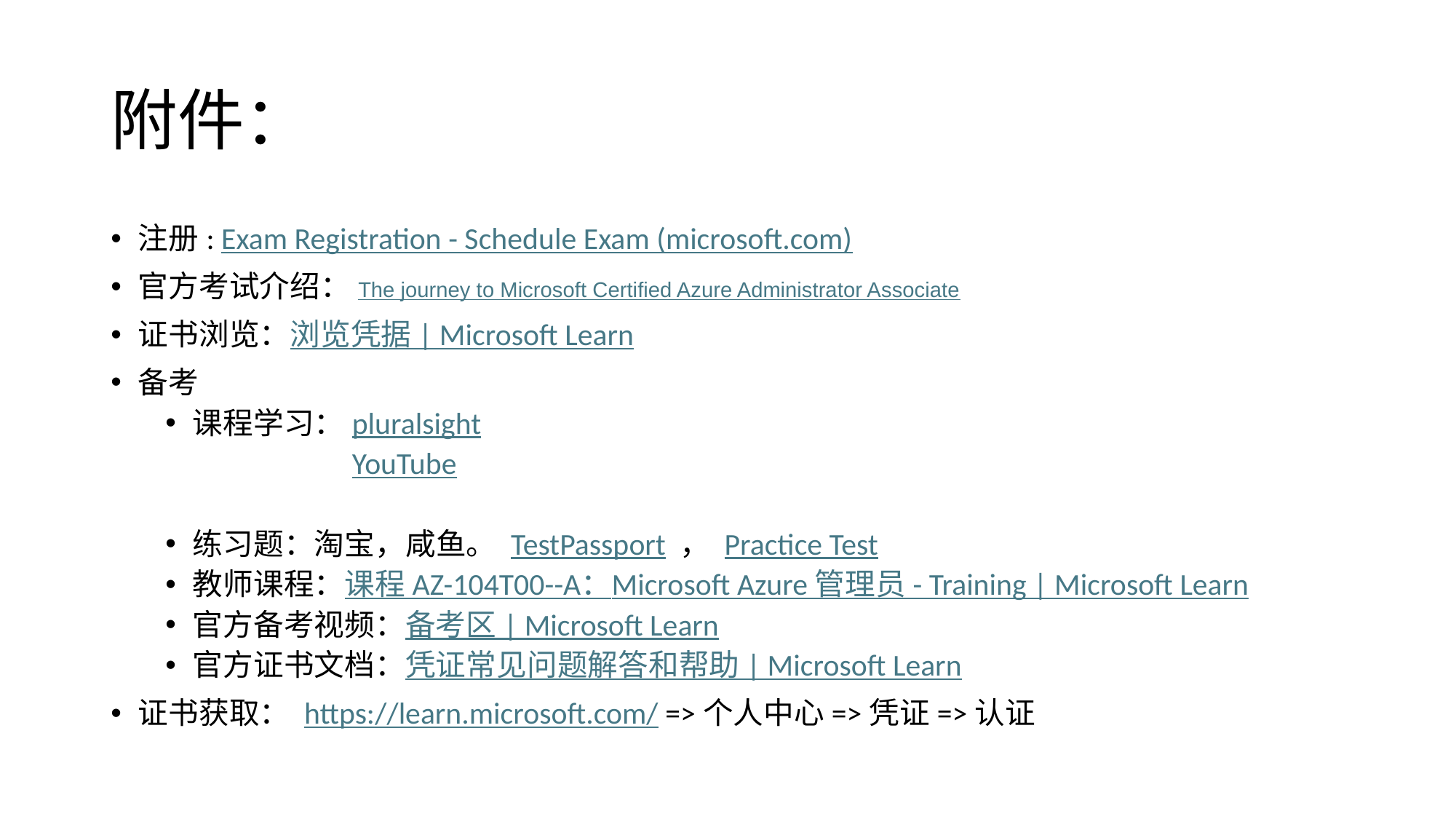

# 附件：
注册: Exam Registration - Schedule Exam (microsoft.com)
官方考试介绍：The journey to Microsoft Certified Azure Administrator Associate
证书浏览：浏览凭据 | Microsoft Learn
备考
课程学习：pluralsight
                           YouTube

练习题：淘宝，咸鱼。 TestPassport ， Practice Test
教师课程：课程 AZ-104T00--A：Microsoft Azure 管理员 - Training | Microsoft Learn
官方备考视频：备考区 | Microsoft Learn
官方证书文档：凭证常见问题解答和帮助 | Microsoft Learn
证书获取： https://learn.microsoft.com/ =>个人中心=>凭证=>认证